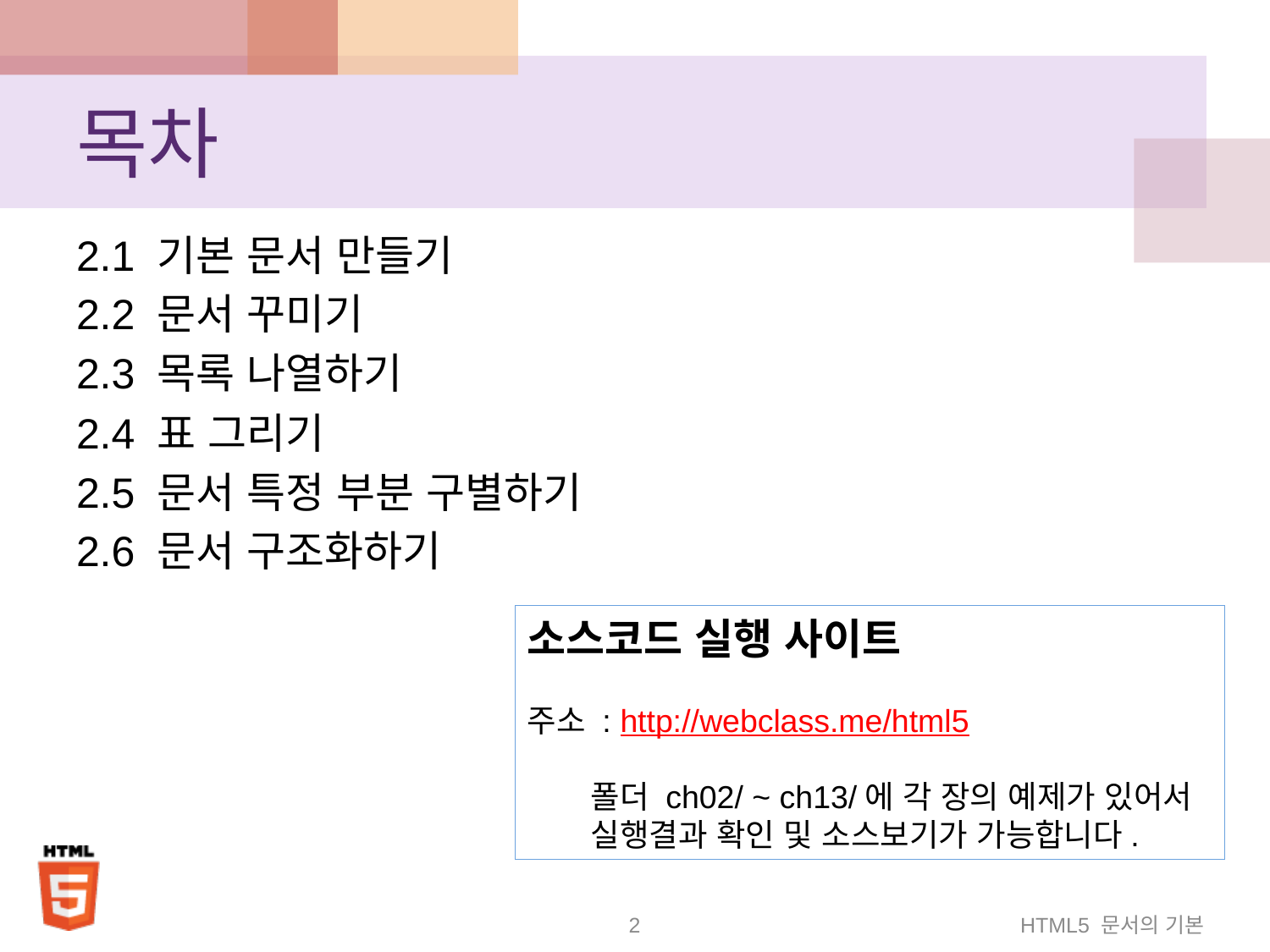

# 목차
2.1 기본 문서 만들기
2.2 문서 꾸미기
2.3 목록 나열하기
2.4 표 그리기
2.5 문서 특정 부분 구별하기
2.6 문서 구조화하기
소스코드 실행 사이트

주소 : http://webclass.me/html5

폴더 ch02/ ~ ch13/에 각 장의 예제가 있어서 실행결과 확인 및 소스보기가 가능합니다.
2
HTML5 문서의 기본